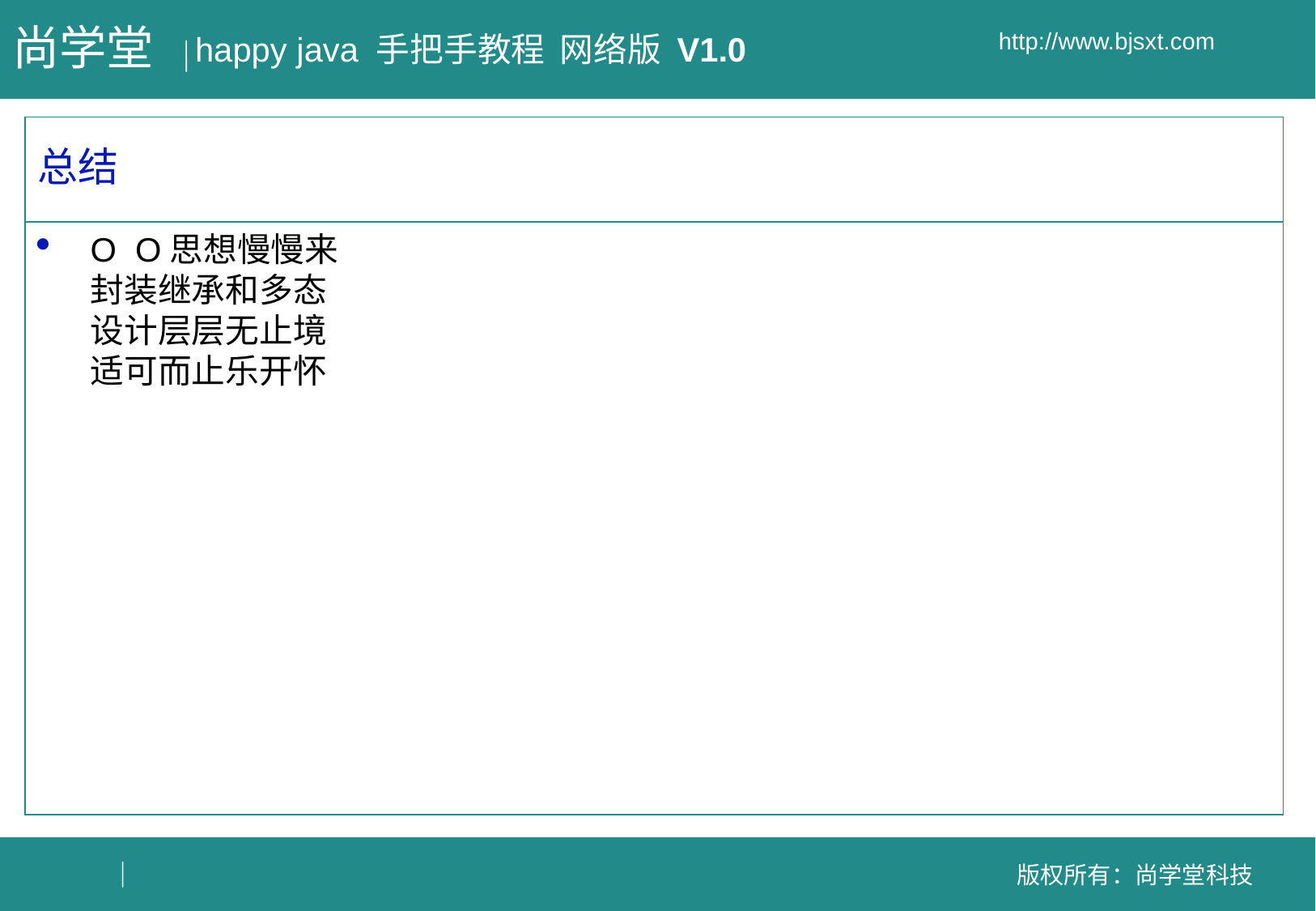

# 总结
O  O思想慢慢来
封装继承和多态
设计层层无止境
适可而止乐开怀